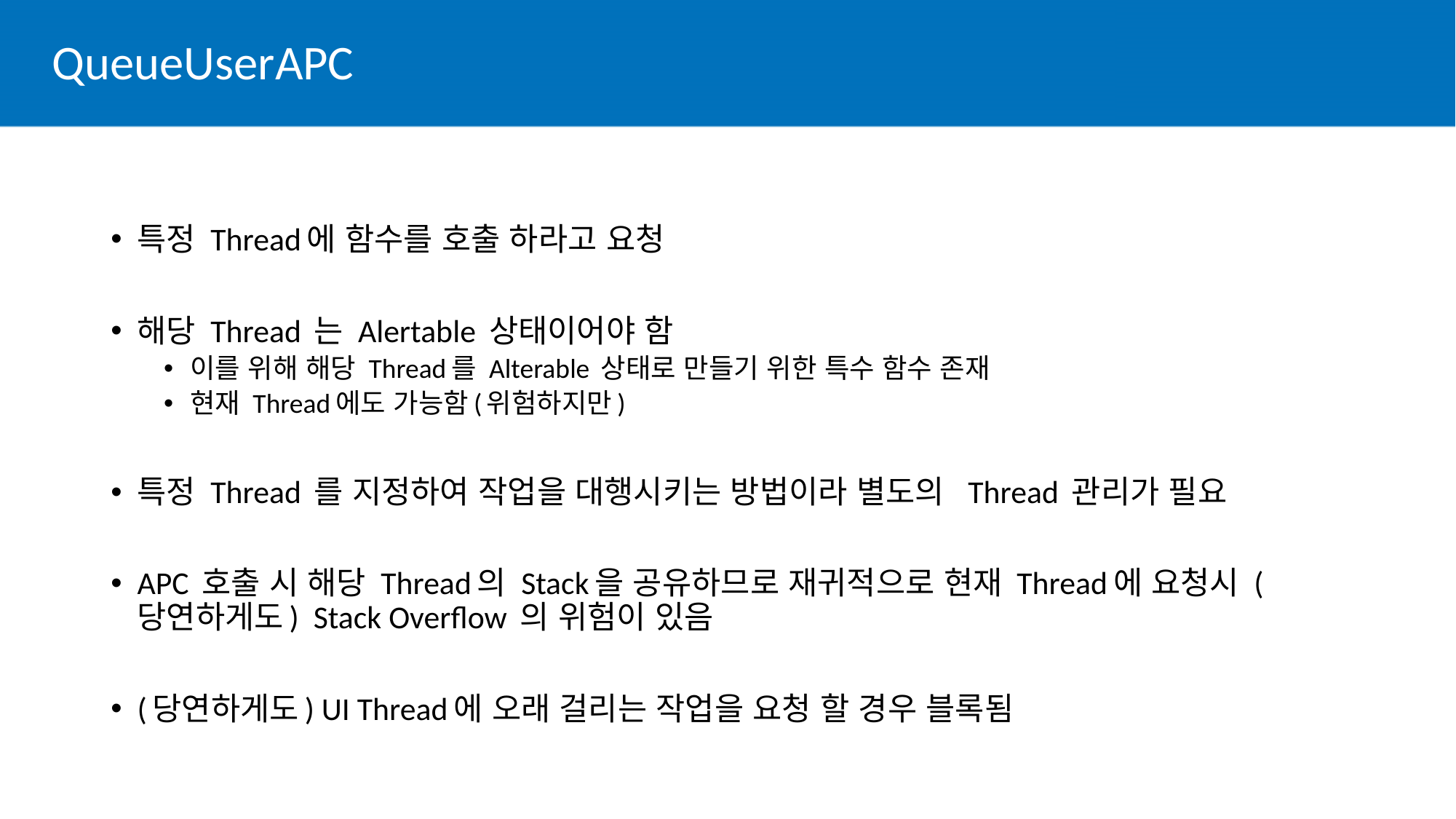

# QueueUserAPC
특정 Thread에 함수를 호출 하라고 요청

해당 Thread 는 Alertable 상태이어야 함
이를 위해 해당 Thread를 Alterable 상태로 만들기 위한 특수 함수 존재
현재 Thread에도 가능함(위험하지만)

특정 Thread 를 지정하여 작업을 대행시키는 방법이라 별도의  Thread 관리가 필요

APC 호출 시 해당 Thread의 Stack을 공유하므로 재귀적으로 현재 Thread에 요청시 (당연하게도)  Stack Overflow 의 위험이 있음

(당연하게도) UI Thread에 오래 걸리는 작업을 요청 할 경우 블록됨